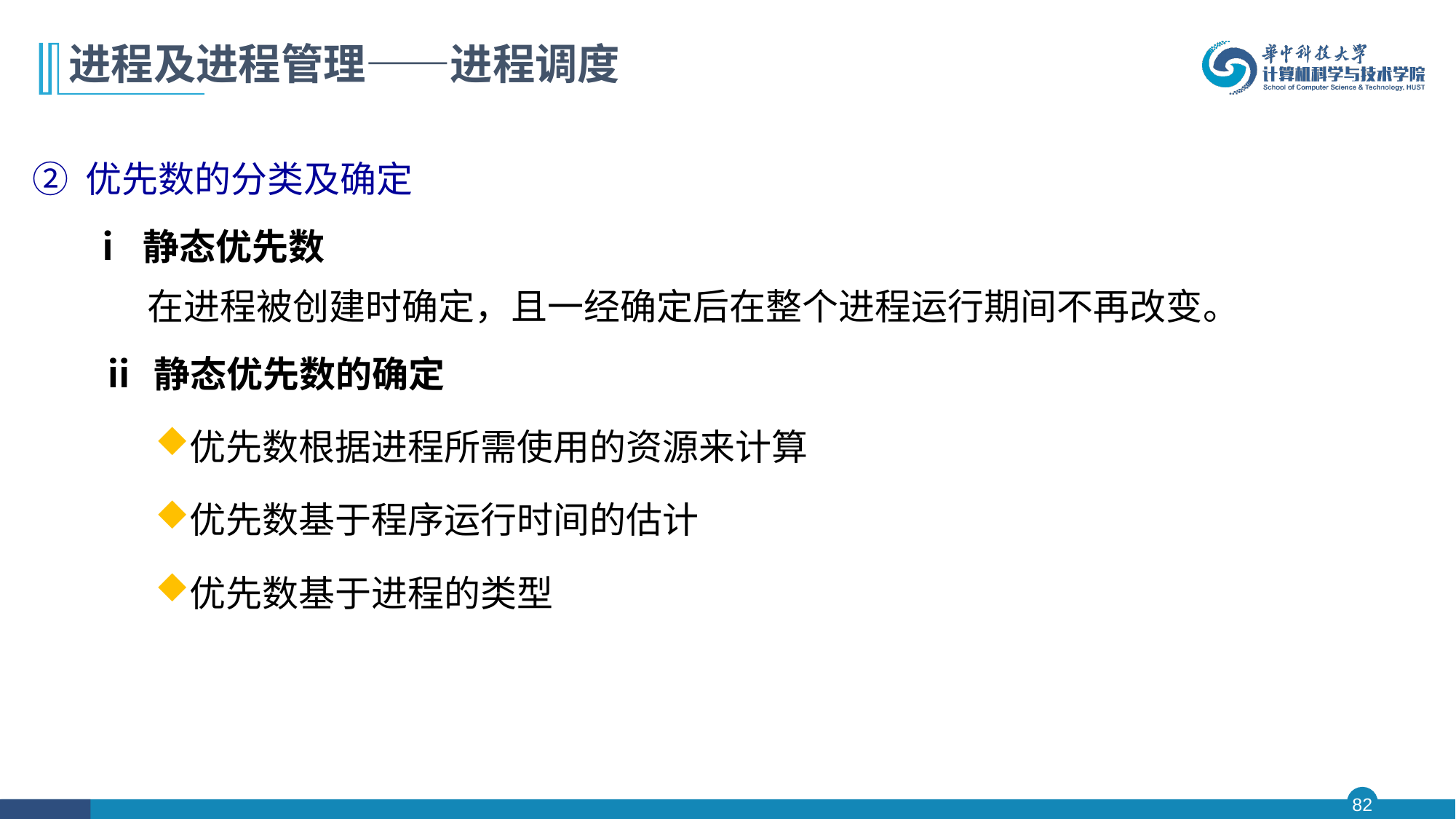

# 进程及进程管理——进程调度

② 优先数的分类及确定
       ⅰ 静态优先数
             在进程被创建时确定，且一经确定后在整个进程运行期间不再改变。
ⅱ 静态优先数的确定
优先数根据进程所需使用的资源来计算
优先数基于程序运行时间的估计
优先数基于进程的类型